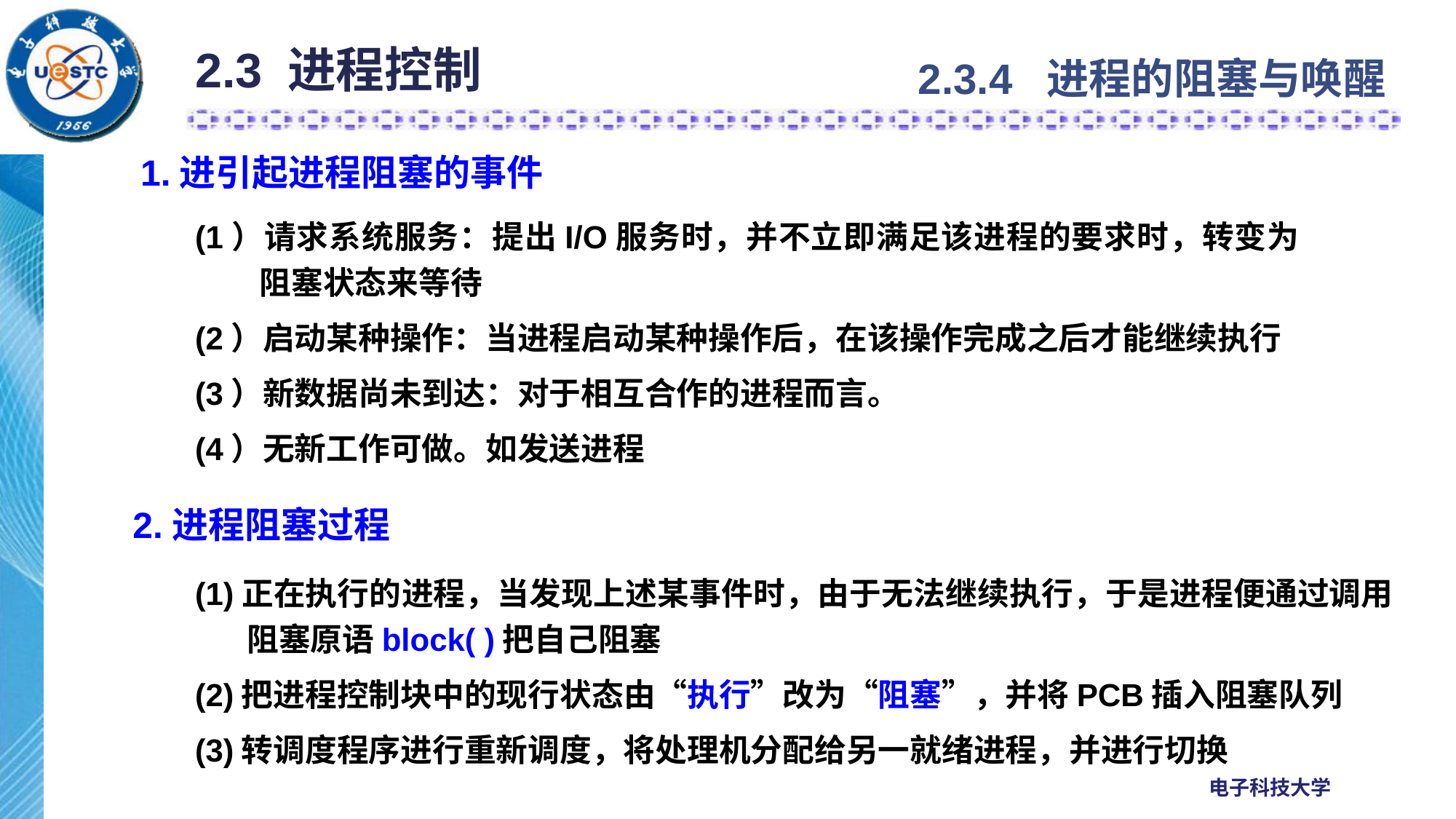

2.3 进程控制
2.3.4  进程的阻塞与唤醒
1.进引起进程阻塞的事件

(1）请求系统服务：提出I/O服务时，并不立即满足该进程的要求时，转变为阻塞状态来等待
(2）启动某种操作：当进程启动某种操作后，在该操作完成之后才能继续执行
(3）新数据尚未到达：对于相互合作的进程而言。
(4）无新工作可做。如发送进程
2.进程阻塞过程
(1)正在执行的进程，当发现上述某事件时，由于无法继续执行，于是进程便通过调用阻塞原语block( )把自己阻塞
(2)把进程控制块中的现行状态由“执行”改为“阻塞”，并将PCB插入阻塞队列
(3)转调度程序进行重新调度，将处理机分配给另一就绪进程，并进行切换